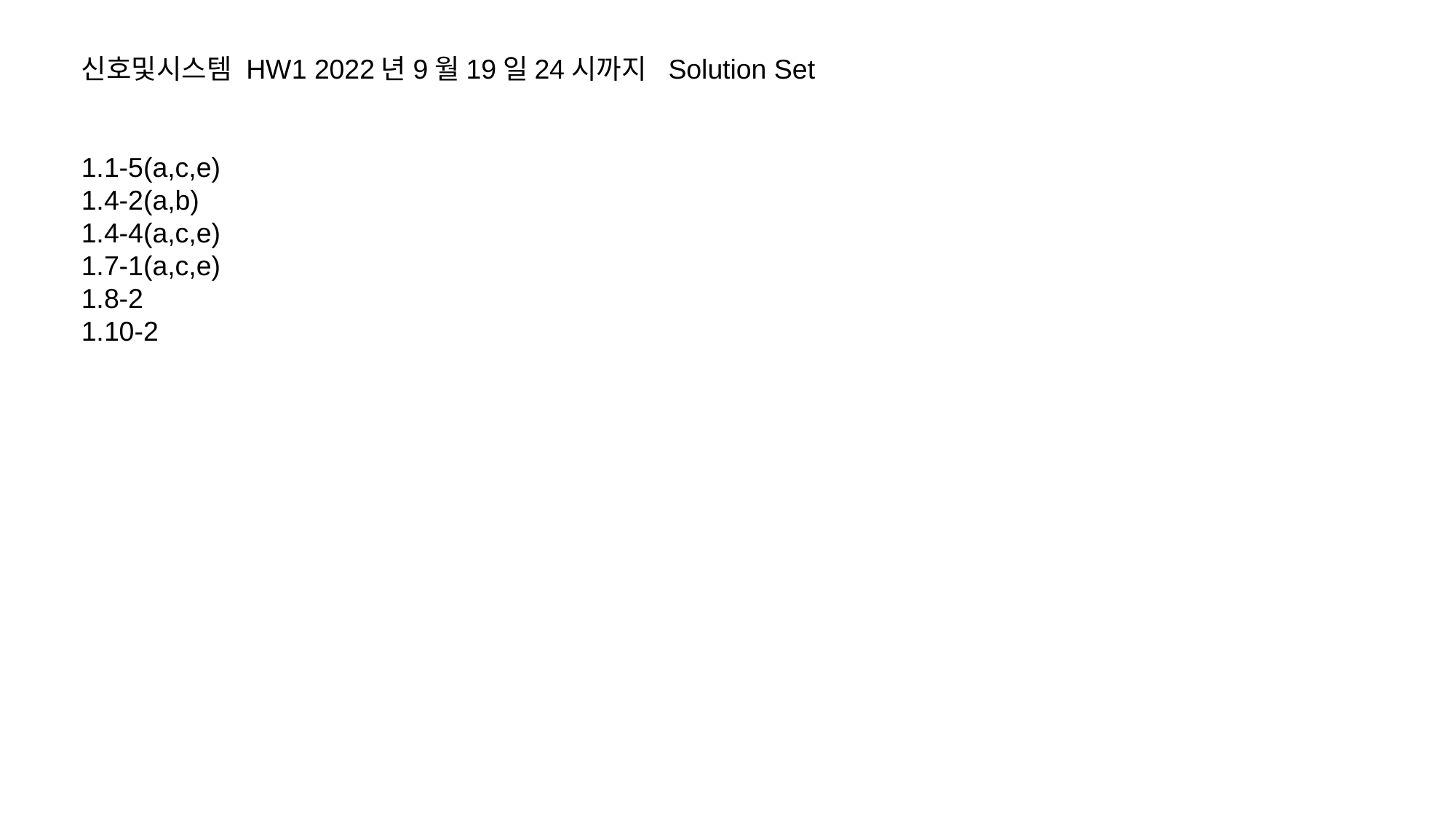

신호및시스템 HW1 2022년9월19일24시까지  Solution Set

1.1-5(a,c,e)
1.4-2(a,b)
1.4-4(a,c,e)
1.7-1(a,c,e)
1.8-2
1.10-2